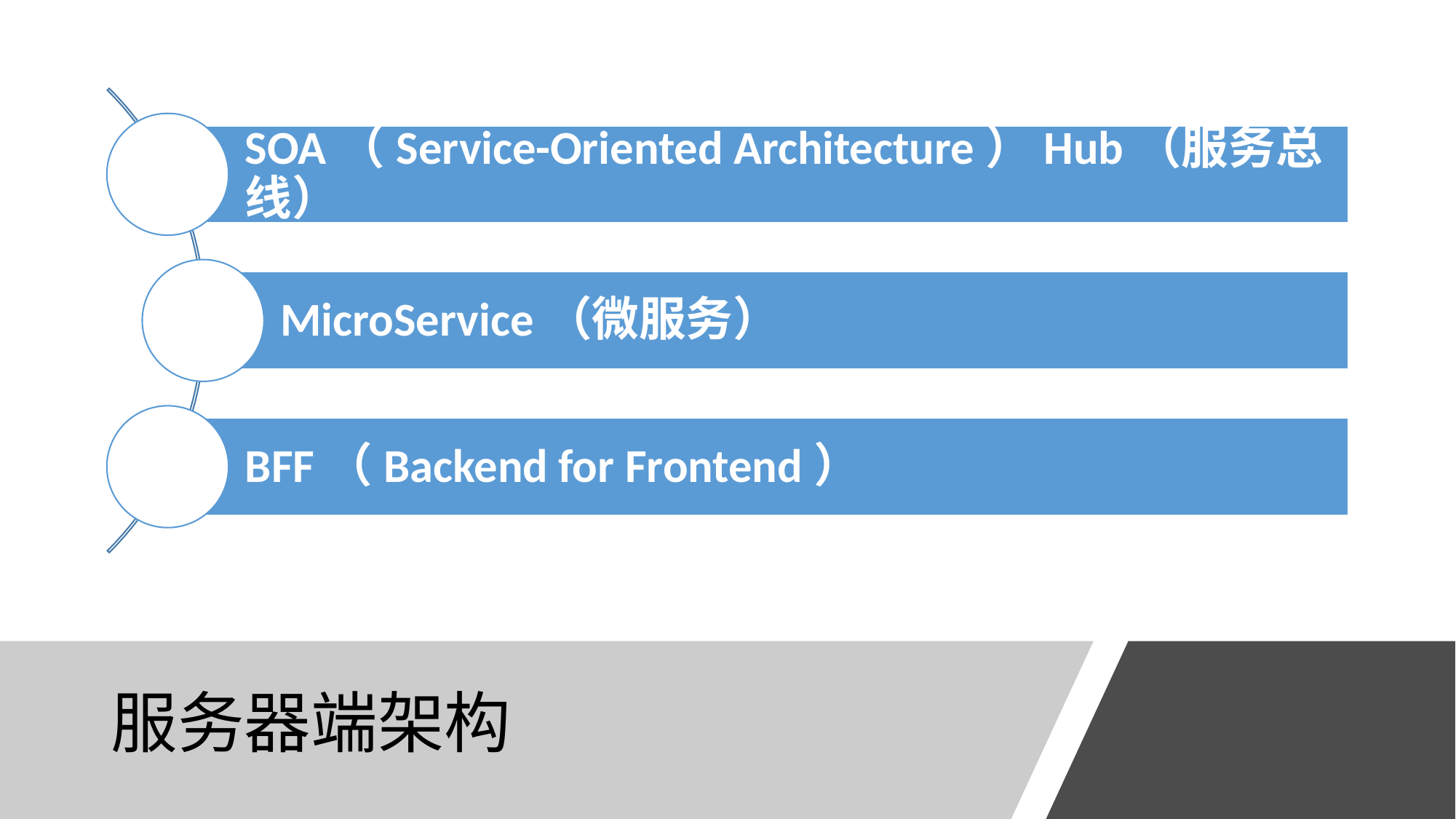

SOA（Service-Oriented Architecture）Hub（服务总线）
MicroService（微服务）
BFF（Backend for Frontend）

# 服务器端架构